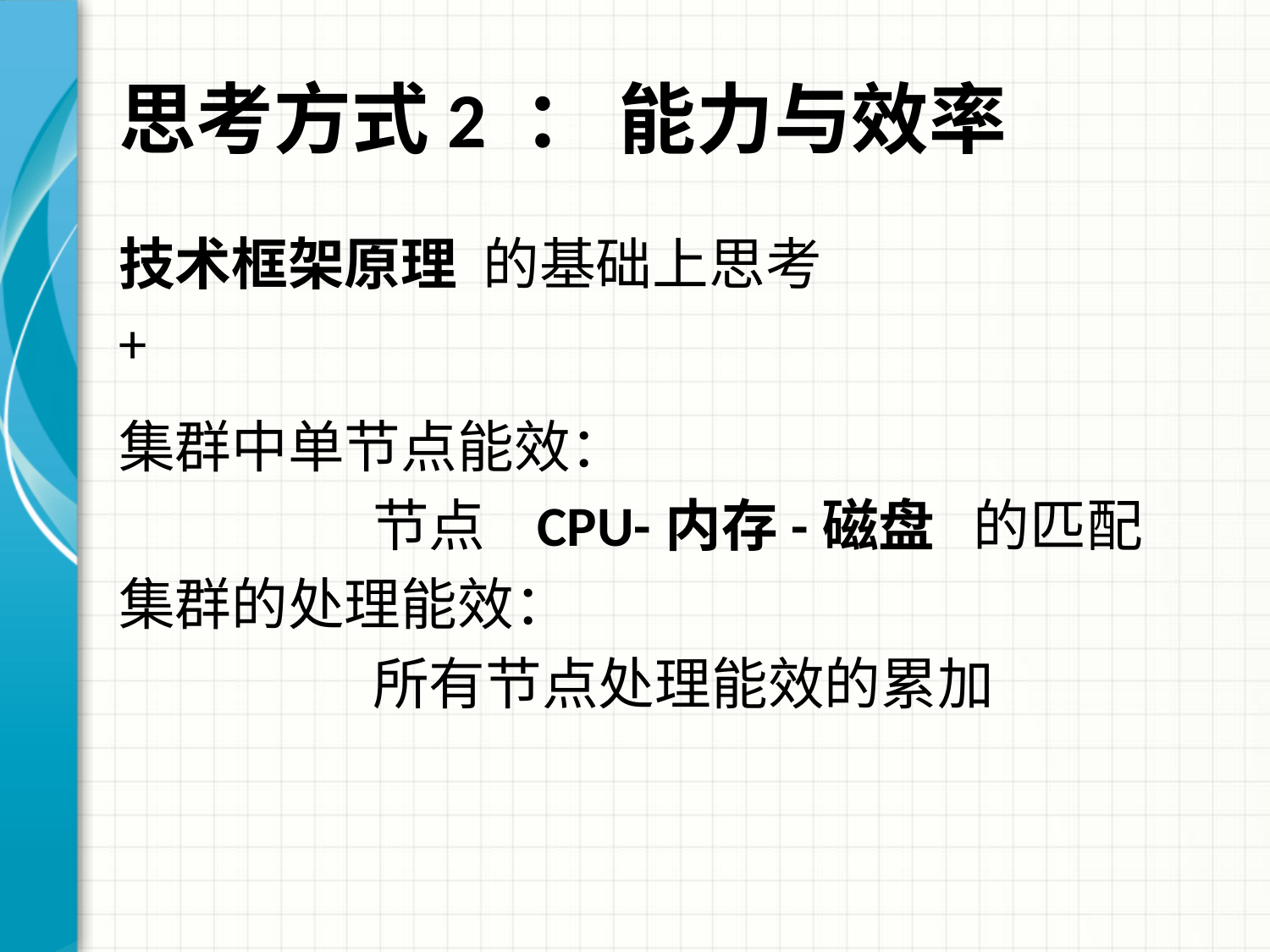

# 思考方式2 ： 能力与效率
技术框架原理  的基础上思考
+

集群中单节点能效：
		节点   CPU-内存-磁盘   的匹配
集群的处理能效：
		所有节点处理能效的累加